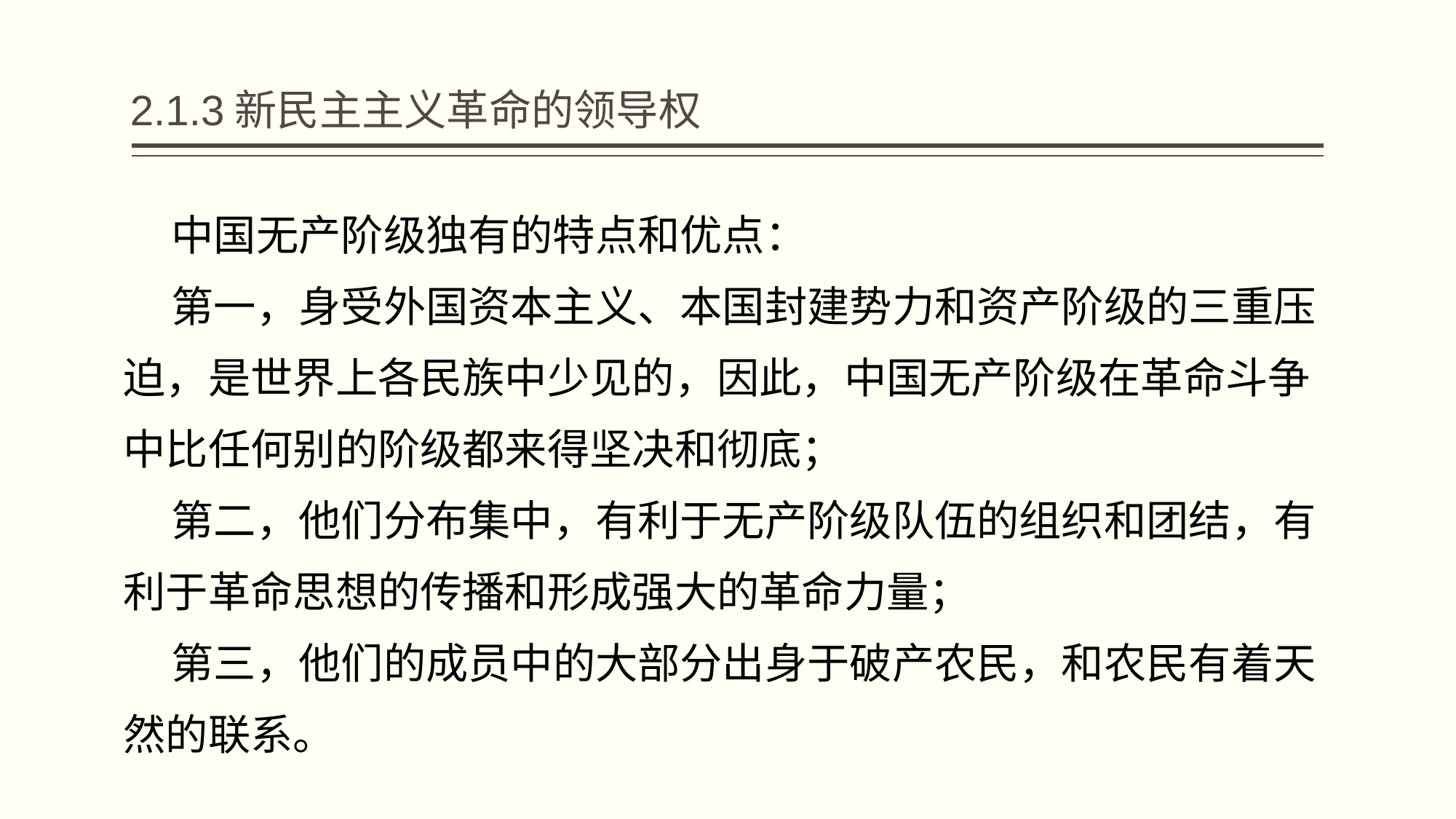

# 2.1.3新民主主义革命的领导权
    中国无产阶级独有的特点和优点：
    第一，身受外国资本主义、本国封建势力和资产阶级的三重压迫，是世界上各民族中少见的，因此，中国无产阶级在革命斗争中比任何别的阶级都来得坚决和彻底；
    第二，他们分布集中，有利于无产阶级队伍的组织和团结，有利于革命思想的传播和形成强大的革命力量；
    第三，他们的成员中的大部分出身于破产农民，和农民有着天然的联系。